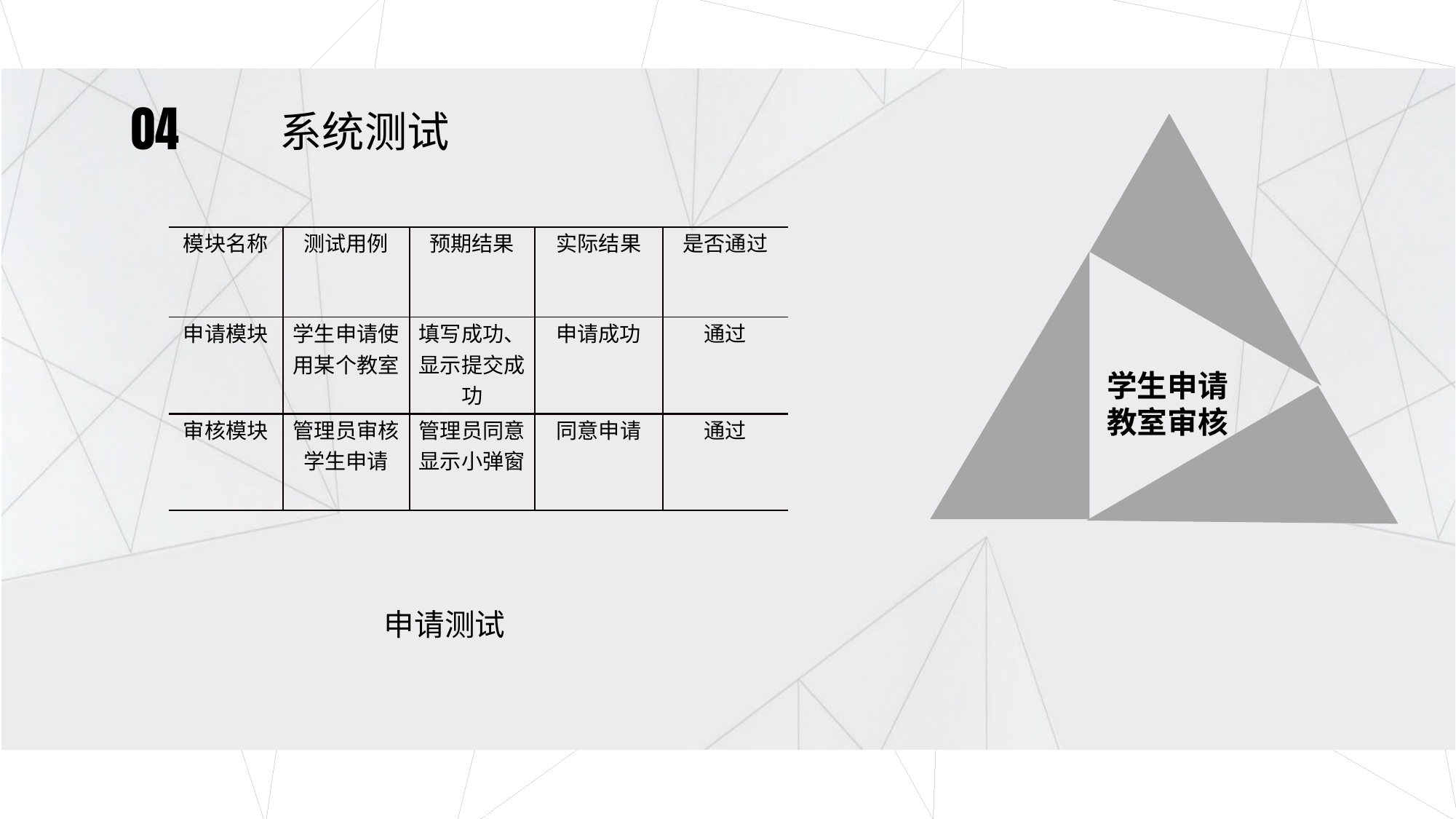

04
系统测试

| 模块名称 | 测试用例 | 预期结果 | 实际结果 | 是否通过 |
| --- | --- | --- | --- | --- |
| 申请模块 | 学生申请使用某个教室 | 填写成功、显示提交成功 | 申请成功 | 通过 |
| 审核模块 | 管理员审核学生申请 | 管理员同意 显示小弹窗 | 同意申请 | 通过 |

学生申请
教室审核

申请测试